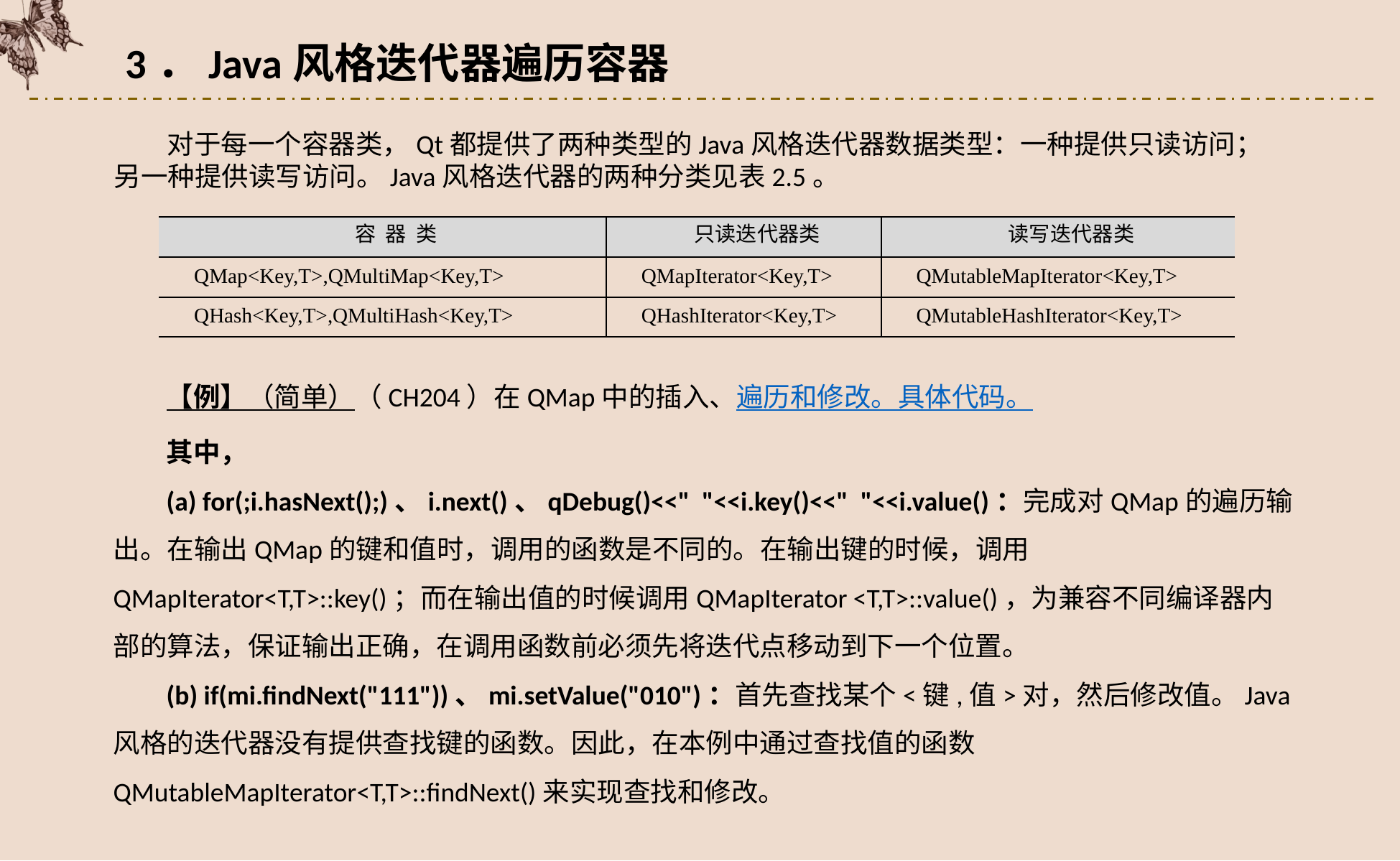

3．Java风格迭代器遍历容器
对于每一个容器类，Qt都提供了两种类型的Java风格迭代器数据类型：一种提供只读访问；另一种提供读写访问。Java风格迭代器的两种分类见表2.5。
| 容 器 类 | 只读迭代器类 | 读写迭代器类 |
| --- | --- | --- |
| QMap<Key,T>,QMultiMap<Key,T> | QMapIterator<Key,T> | QMutableMapIterator<Key,T> |
| QHash<Key,T>,QMultiHash<Key,T> | QHashIterator<Key,T> | QMutableHashIterator<Key,T> |
【例】（简单）（CH204）在QMap中的插入、遍历和修改。具体代码。
其中，
(a) for(;i.hasNext();)、i.next()、qDebug()<<"  "<<i.key()<<"  "<<i.value()：完成对QMap的遍历输出。在输出QMap的键和值时，调用的函数是不同的。在输出键的时候，调用QMapIterator<T,T>::key()；而在输出值的时候调用QMapIterator <T,T>::value()，为兼容不同编译器内部的算法，保证输出正确，在调用函数前必须先将迭代点移动到下一个位置。
(b) if(mi.findNext("111"))、mi.setValue("010")：首先查找某个<键,值>对，然后修改值。Java风格的迭代器没有提供查找键的函数。因此，在本例中通过查找值的函数QMutableMapIterator<T,T>::findNext()来实现查找和修改。